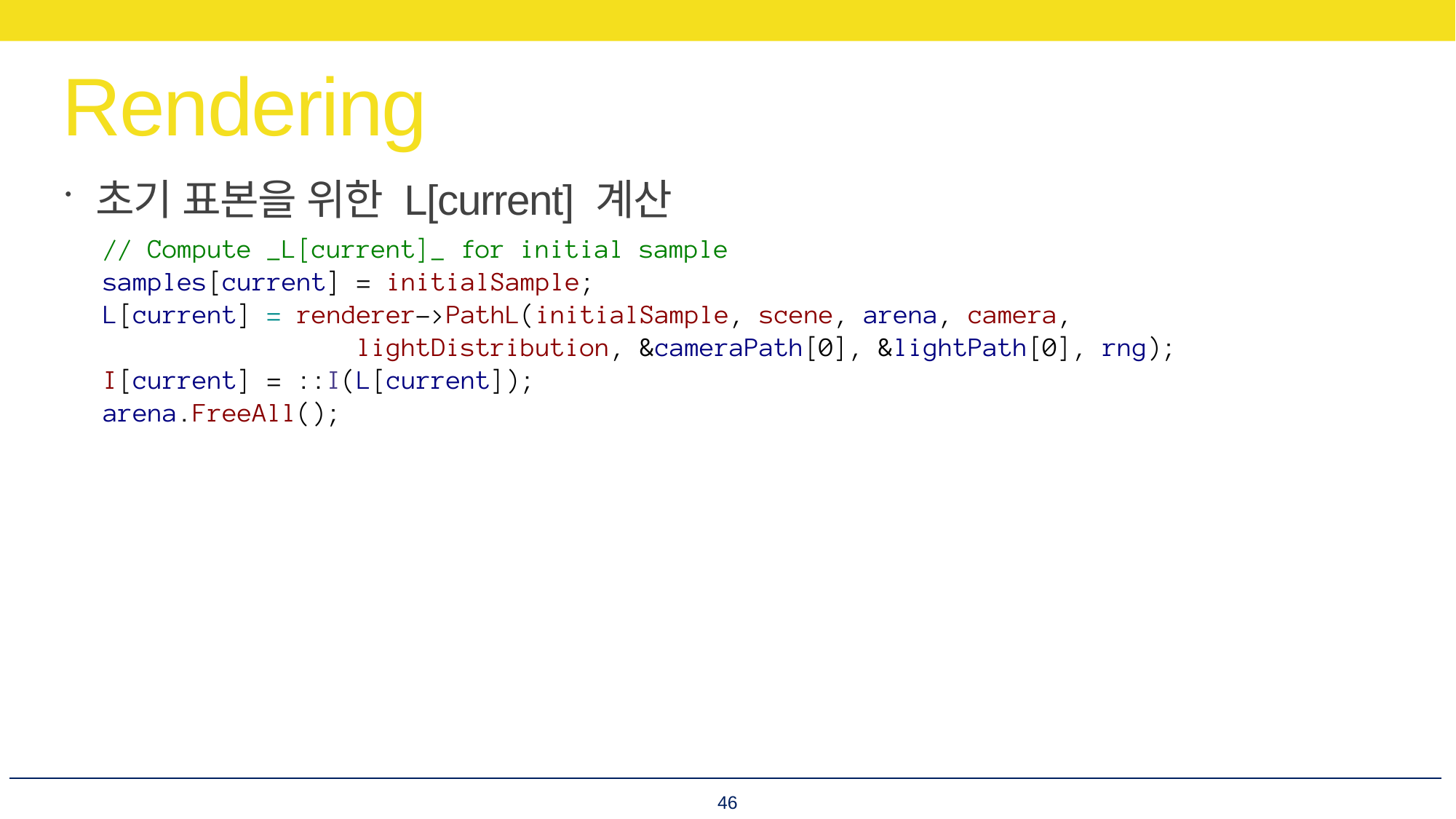

# Rendering
초기 표본을 위한 L[current] 계산
// Compute _L[current]_ for initial sample
samples[current] = initialSample;
L[current] = renderer->PathL(initialSample, scene, arena, camera,
                 lightDistribution, &cameraPath[0], &lightPath[0], rng);
I[current] = ::I(L[current]);
arena.FreeAll();
46